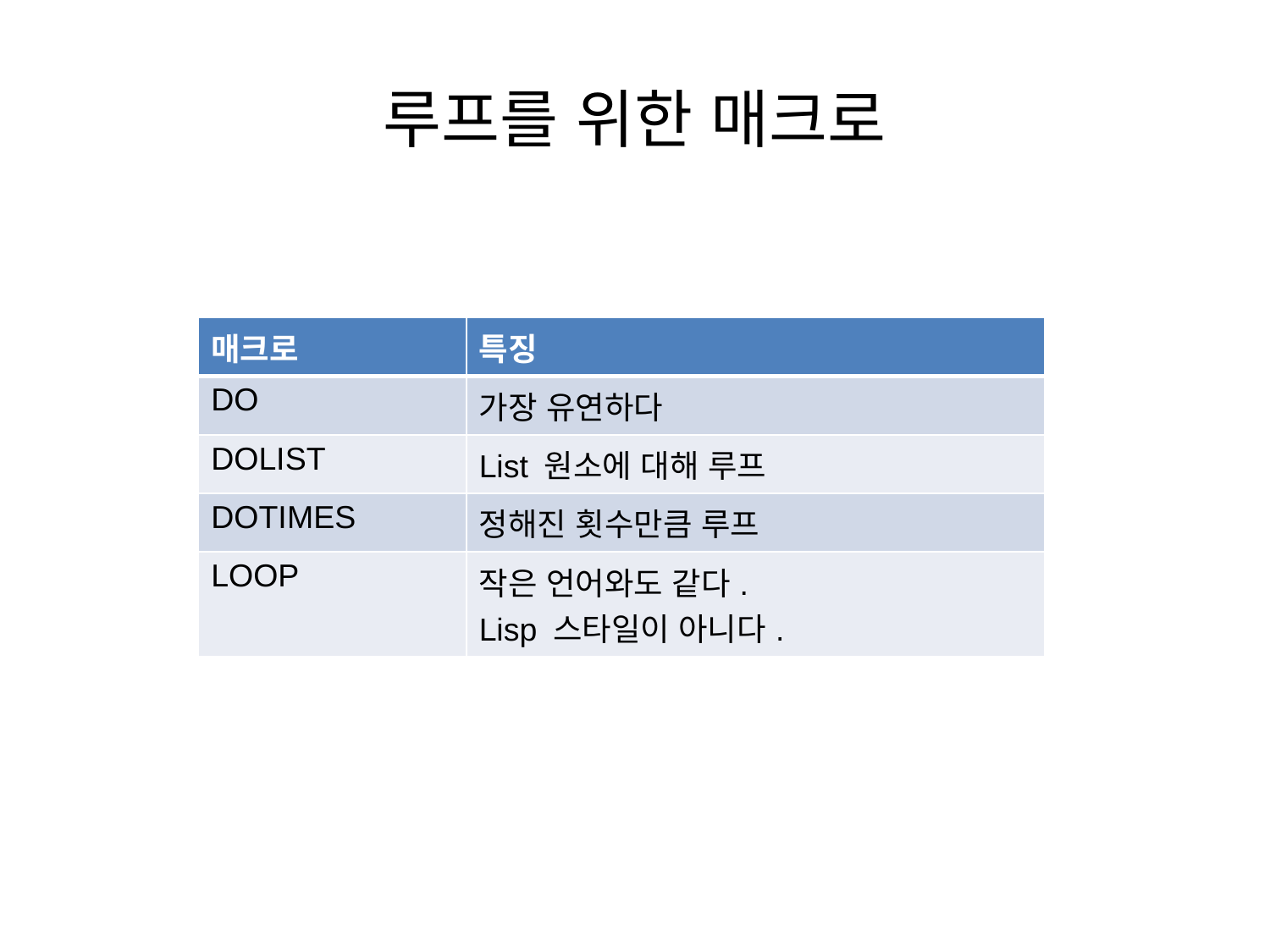

# 루프를 위한 매크로

| 매크로 | 특징 |
| --- | --- |
| DO | 가장 유연하다 |
| DOLIST | List 원소에 대해 루프 |
| DOTIMES | 정해진 횟수만큼 루프 |
| LOOP | 작은 언어와도 같다. Lisp 스타일이 아니다. |